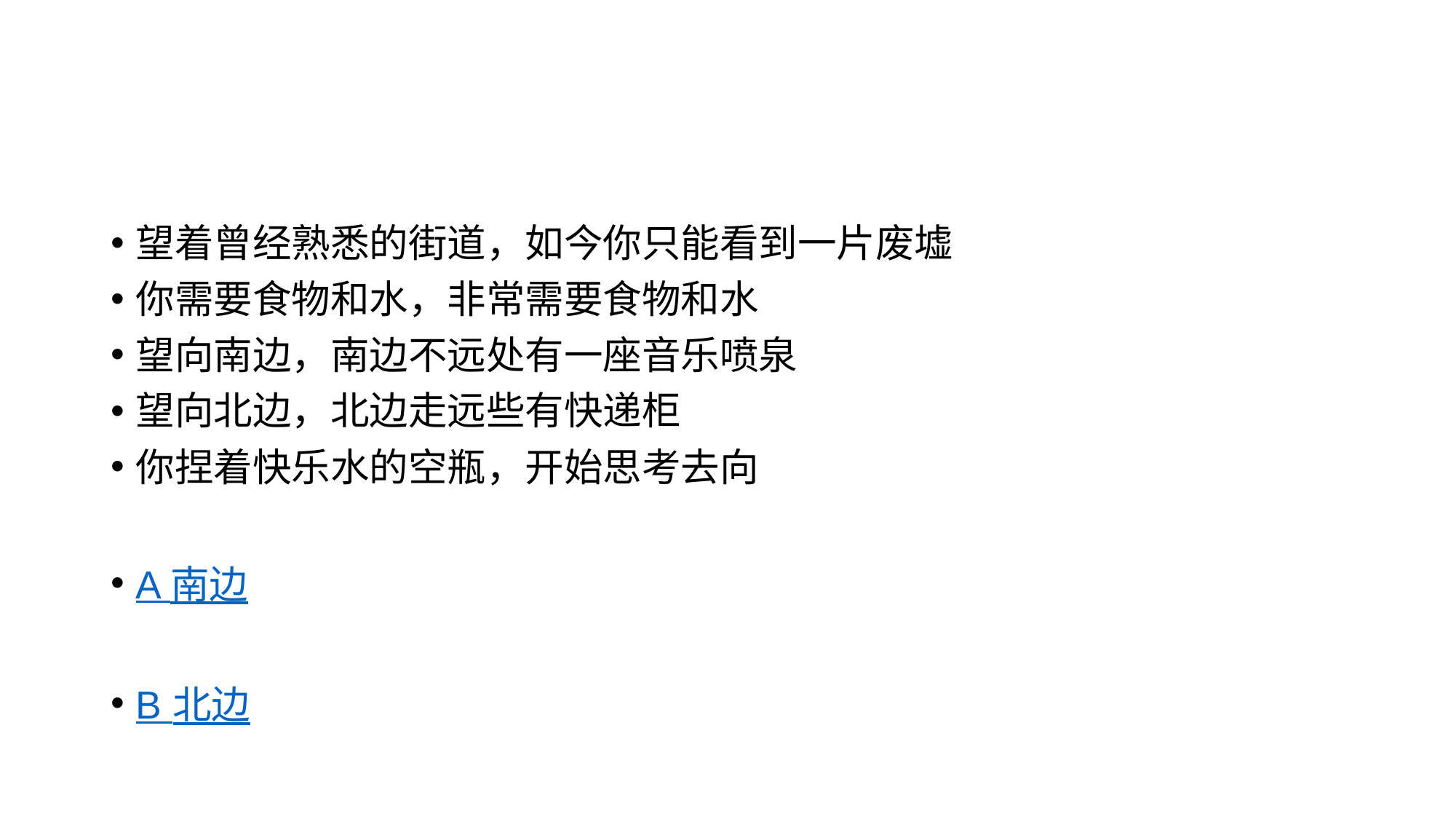

望着曾经熟悉的街道，如今你只能看到一片废墟
你需要食物和水，非常需要食物和水
望向南边，南边不远处有一座音乐喷泉
望向北边，北边走远些有快递柜
你捏着快乐水的空瓶，开始思考去向

A 南边

B 北边